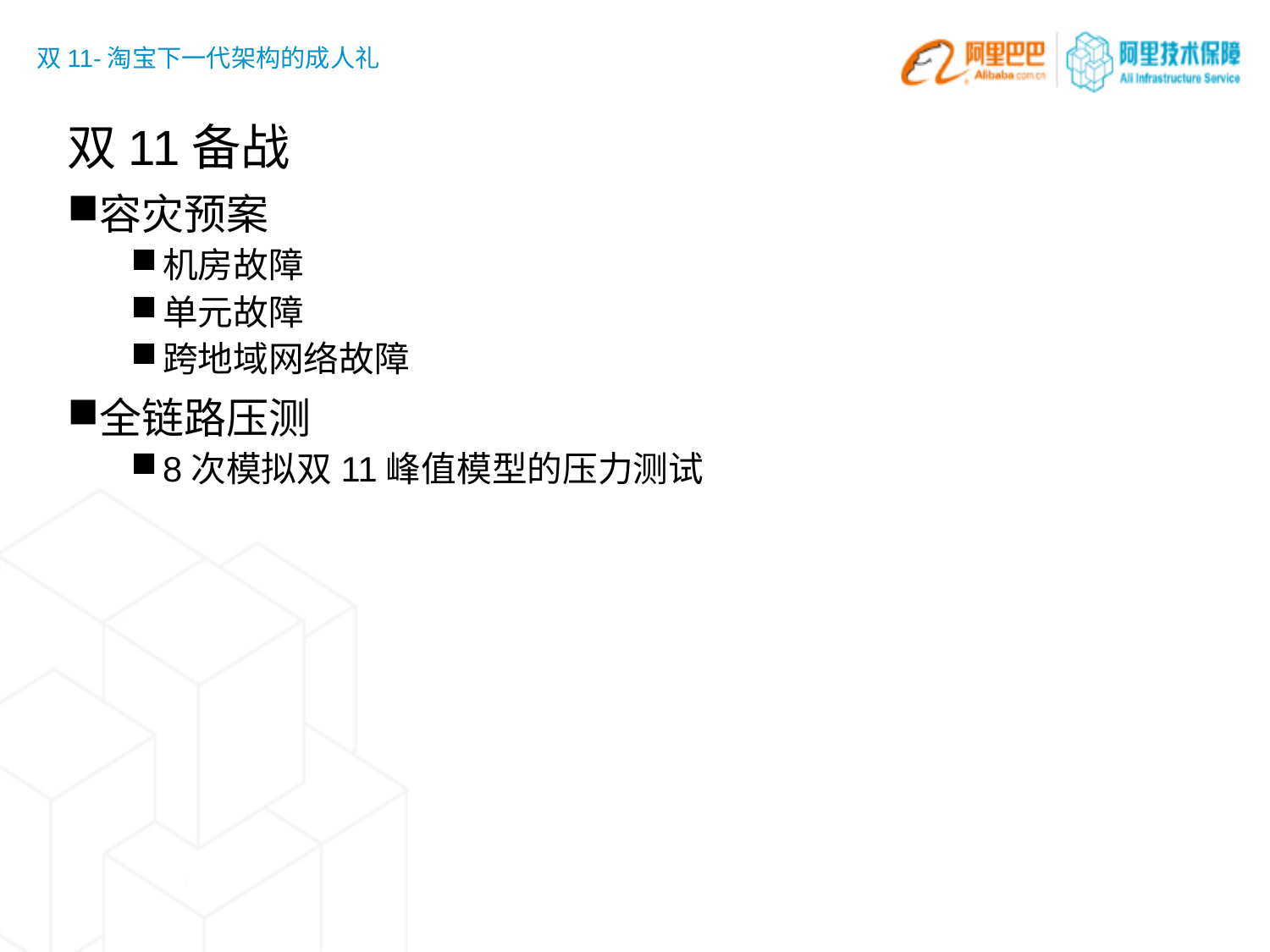

双11-淘宝下一代架构的成人礼
双11备战
容灾预案
机房故障
单元故障
跨地域网络故障
全链路压测
8次模拟双11峰值模型的压力测试